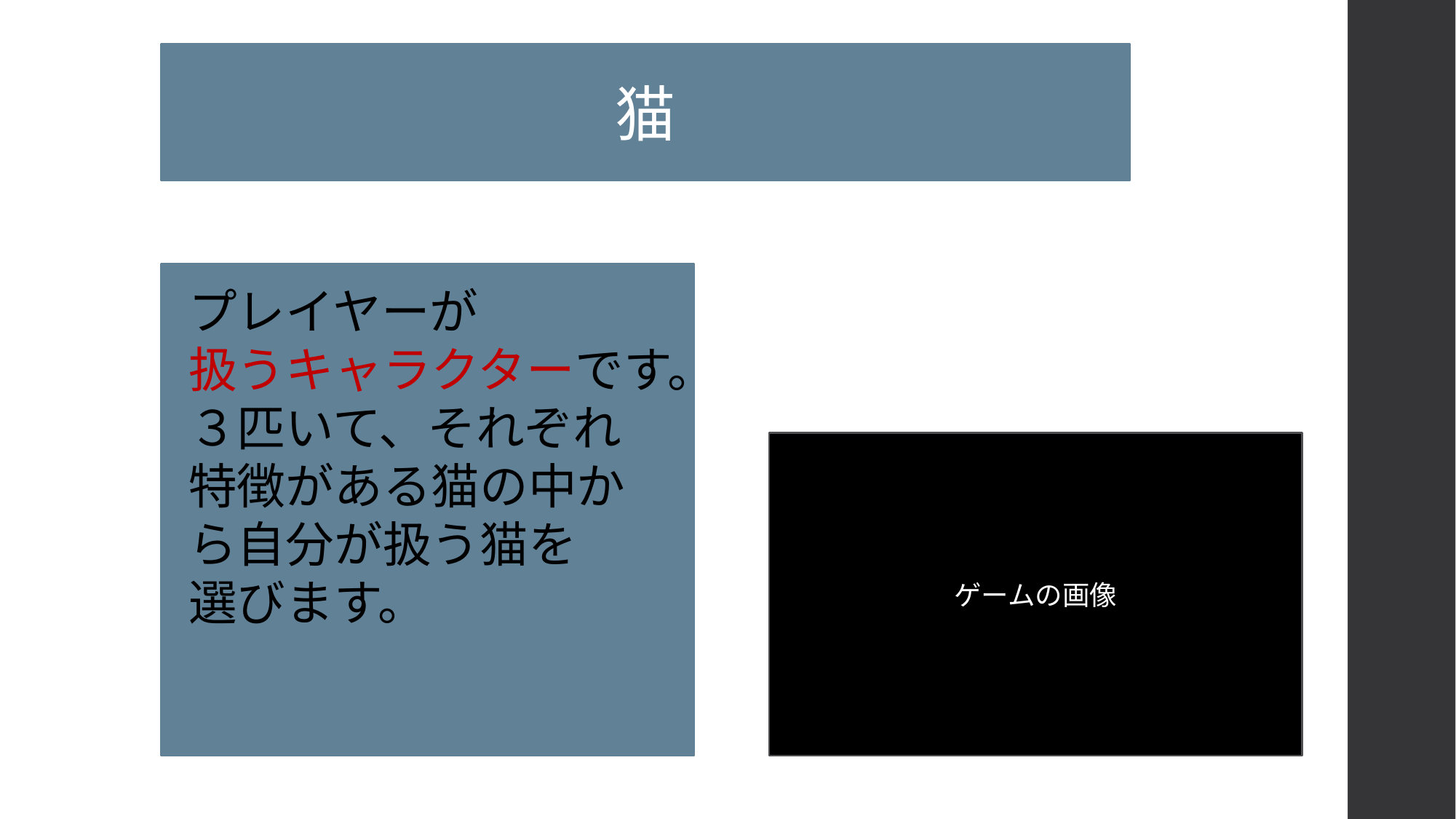

猫

プレイヤーが
扱うキャラクターです。
３匹いて、それぞれ
特徴がある猫の中から自分が扱う猫を
選びます。
ゲームの画像